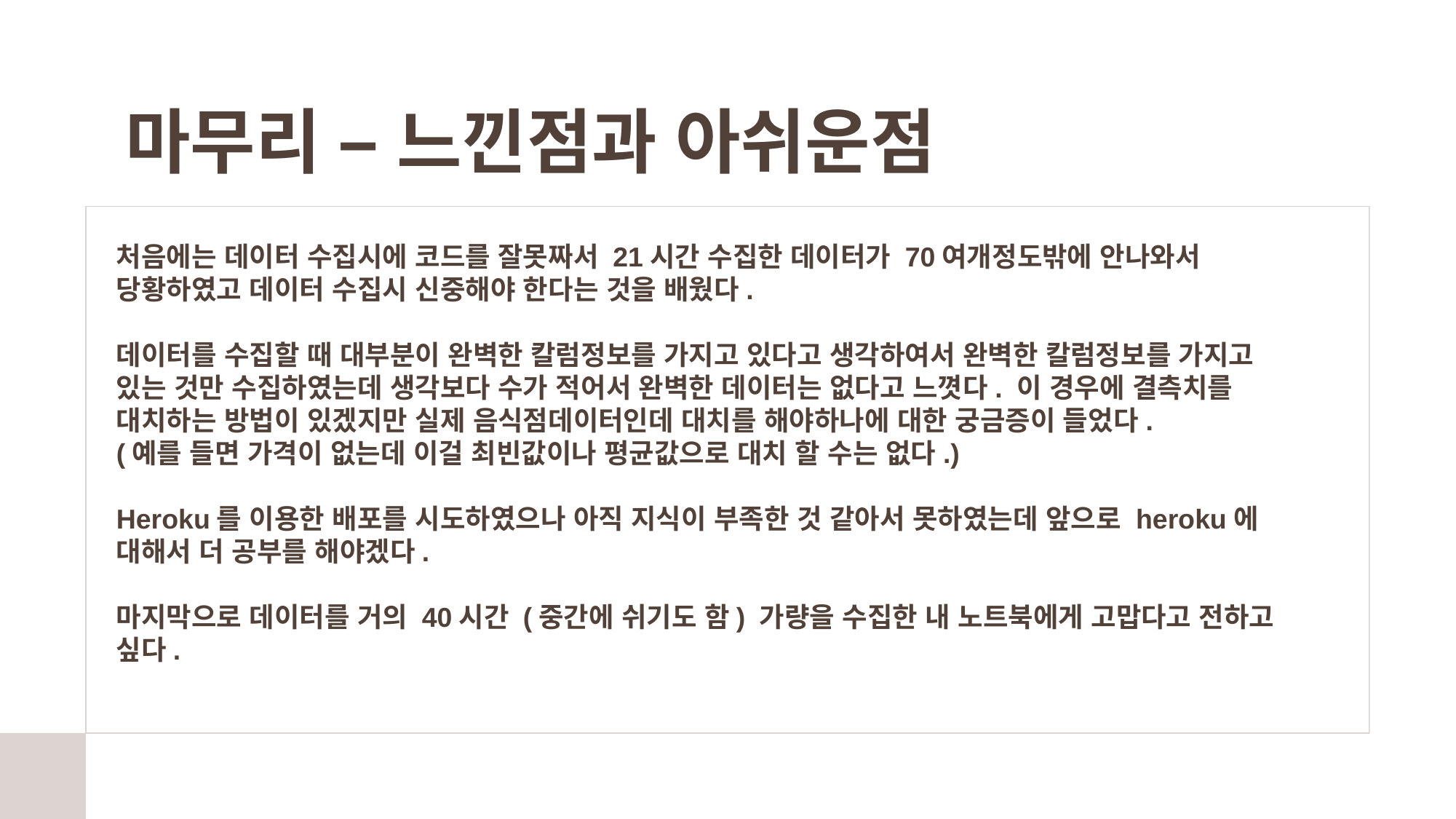

# 마무리 – 느낀점과 아쉬운점
처음에는 데이터 수집시에 코드를 잘못짜서 21시간 수집한 데이터가 70여개정도밖에 안나와서 당황하였고 데이터 수집시 신중해야 한다는 것을 배웠다.

데이터를 수집할 때 대부분이 완벽한 칼럼정보를 가지고 있다고 생각하여서 완벽한 칼럼정보를 가지고 있는 것만 수집하였는데 생각보다 수가 적어서 완벽한 데이터는 없다고 느꼇다. 이 경우에 결측치를 대치하는 방법이 있겠지만 실제 음식점데이터인데 대치를 해야하나에 대한 궁금증이 들었다.
(예를 들면 가격이 없는데 이걸 최빈값이나 평균값으로 대치 할 수는 없다.)

Heroku를 이용한 배포를 시도하였으나 아직 지식이 부족한 것 같아서 못하였는데 앞으로 heroku에 대해서 더 공부를 해야겠다.

마지막으로 데이터를 거의 40시간 (중간에 쉬기도 함) 가량을 수집한 내 노트북에게 고맙다고 전하고 싶다.